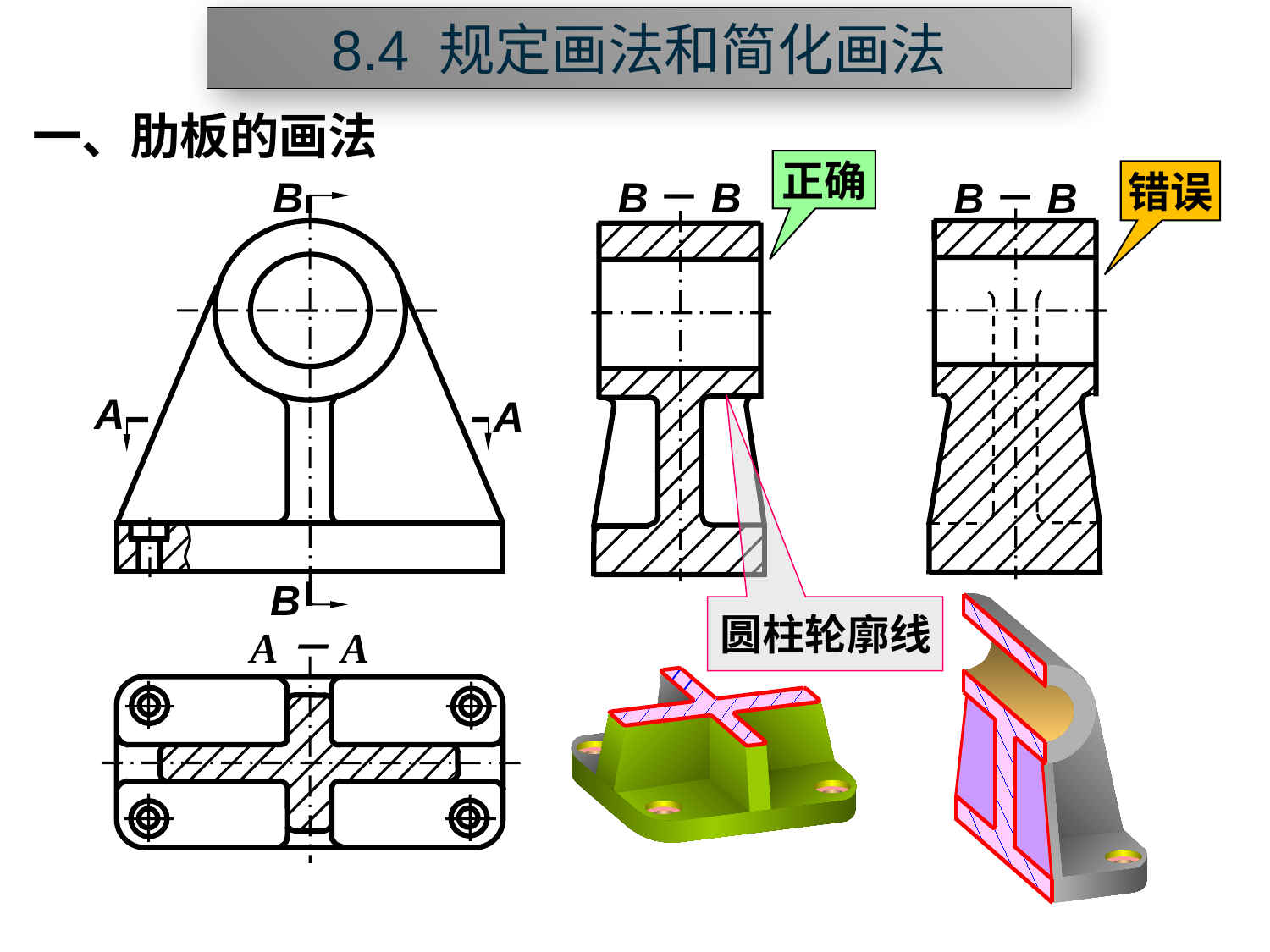

8.4 规定画法和简化画法
一、肋板的画法
正确
错误
B

B

B－B

B－B

A
 A

A－A

圆柱轮廓线